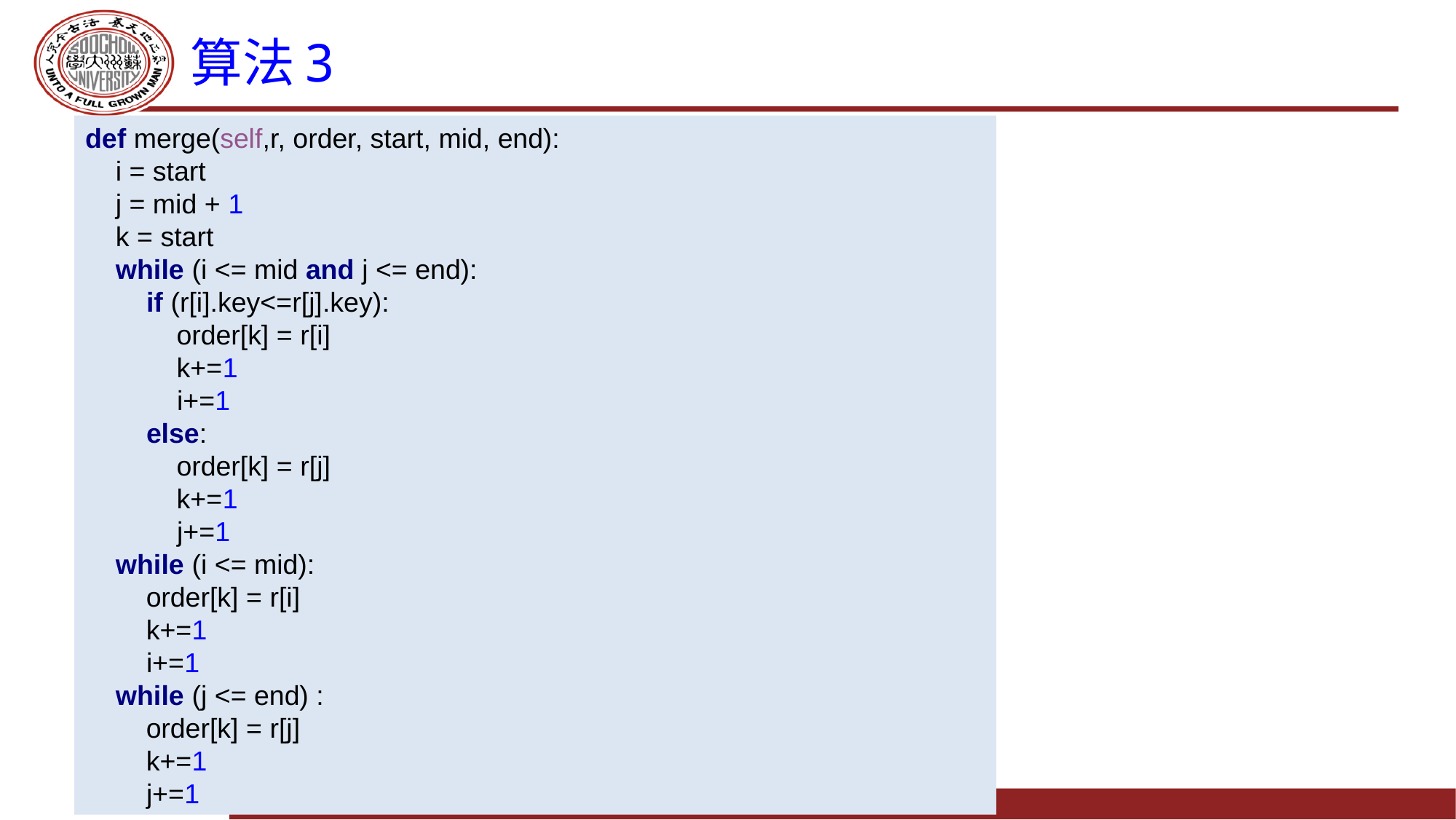

# 算法3
def merge(self,r, order, start, mid, end):
    i = start
    j = mid + 1
    k = start
    while (i <= mid and j <= end):
        if (r[i].key<=r[j].key):
            order[k] = r[i]
            k+=1
            i+=1
        else:
            order[k] = r[j]
            k+=1
            j+=1
    while (i <= mid):
        order[k] = r[i]
        k+=1
        i+=1
    while (j <= end) :
        order[k] = r[j]
        k+=1
        j+=1